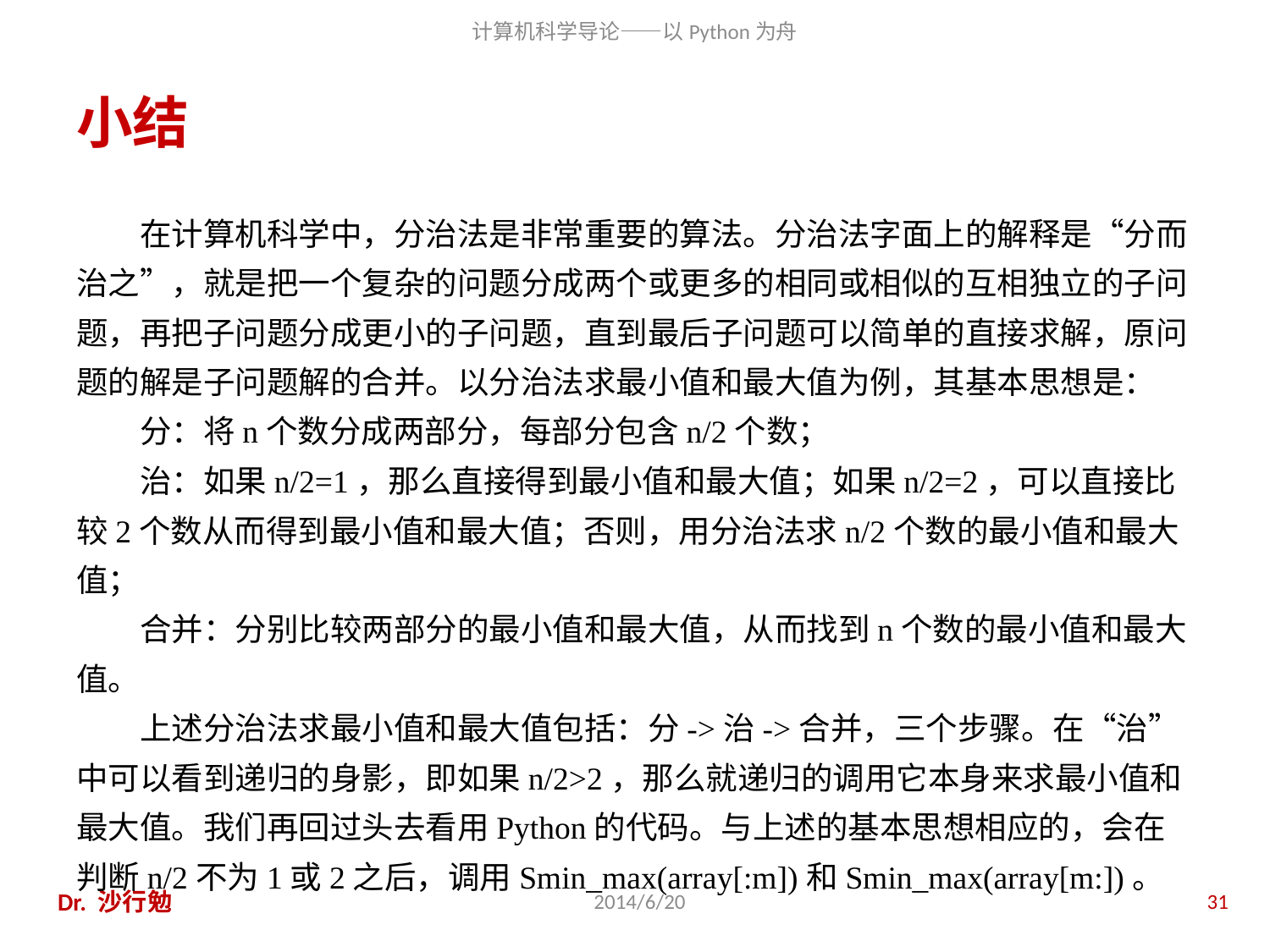

# 小结
在计算机科学中，分治法是非常重要的算法。分治法字面上的解释是“分而治之”，就是把一个复杂的问题分成两个或更多的相同或相似的互相独立的子问题，再把子问题分成更小的子问题，直到最后子问题可以简单的直接求解，原问题的解是子问题解的合并。以分治法求最小值和最大值为例，其基本思想是：
分：将n个数分成两部分，每部分包含n/2个数；
治：如果n/2=1，那么直接得到最小值和最大值；如果n/2=2，可以直接比较2个数从而得到最小值和最大值；否则，用分治法求n/2个数的最小值和最大值；
合并：分别比较两部分的最小值和最大值，从而找到n个数的最小值和最大值。
上述分治法求最小值和最大值包括：分->治->合并，三个步骤。在“治”中可以看到递归的身影，即如果n/2>2，那么就递归的调用它本身来求最小值和最大值。我们再回过头去看用Python的代码。与上述的基本思想相应的，会在判断n/2不为1或2之后，调用Smin_max(array[:m])和Smin_max(array[m:])。
Dr. 沙行勉
2014/6/20
31